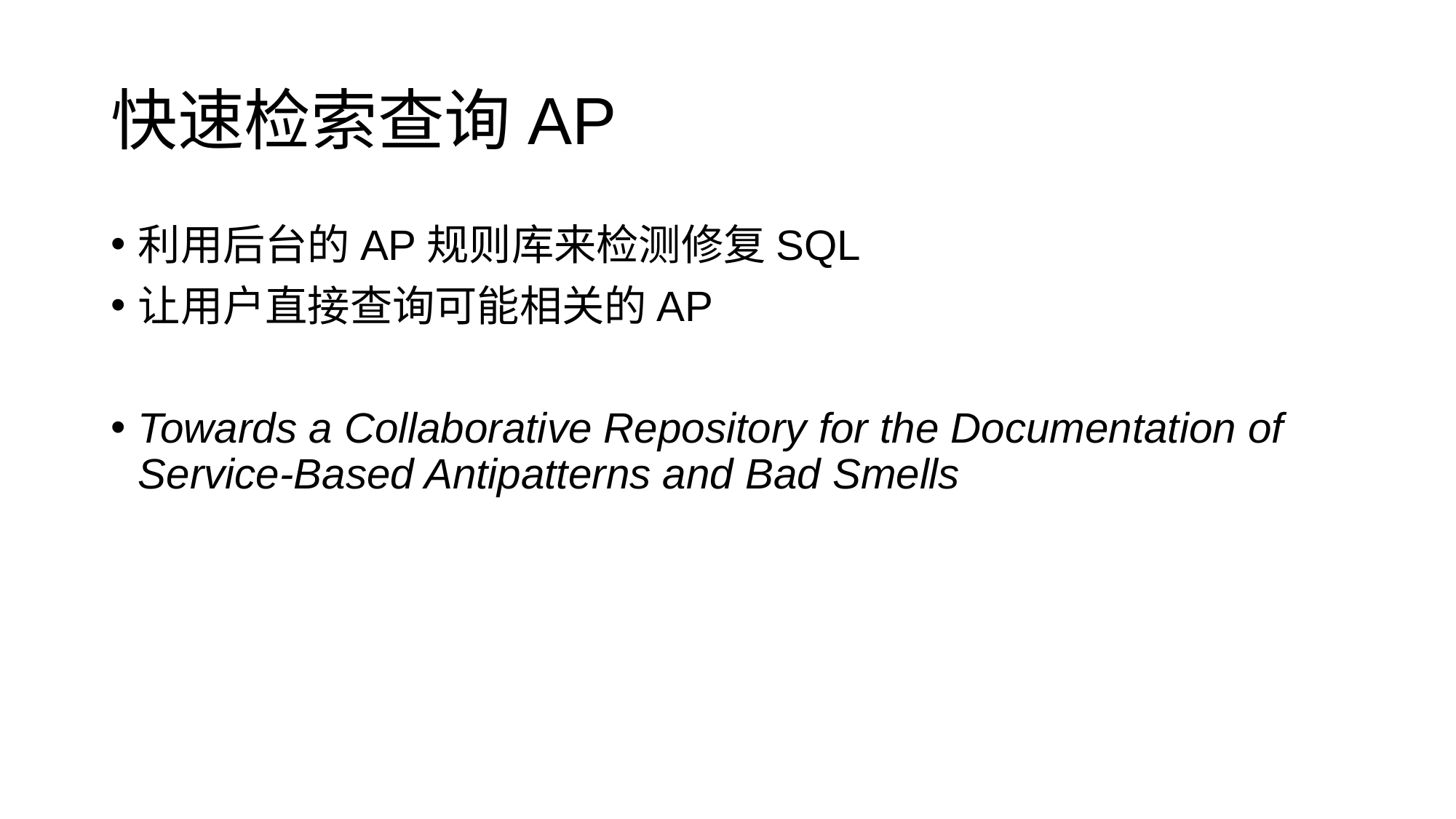

# 快速检索查询AP
利用后台的AP规则库来检测修复SQL
让用户直接查询可能相关的AP

Towards a Collaborative Repository for the Documentation of Service-Based Antipatterns and Bad Smells